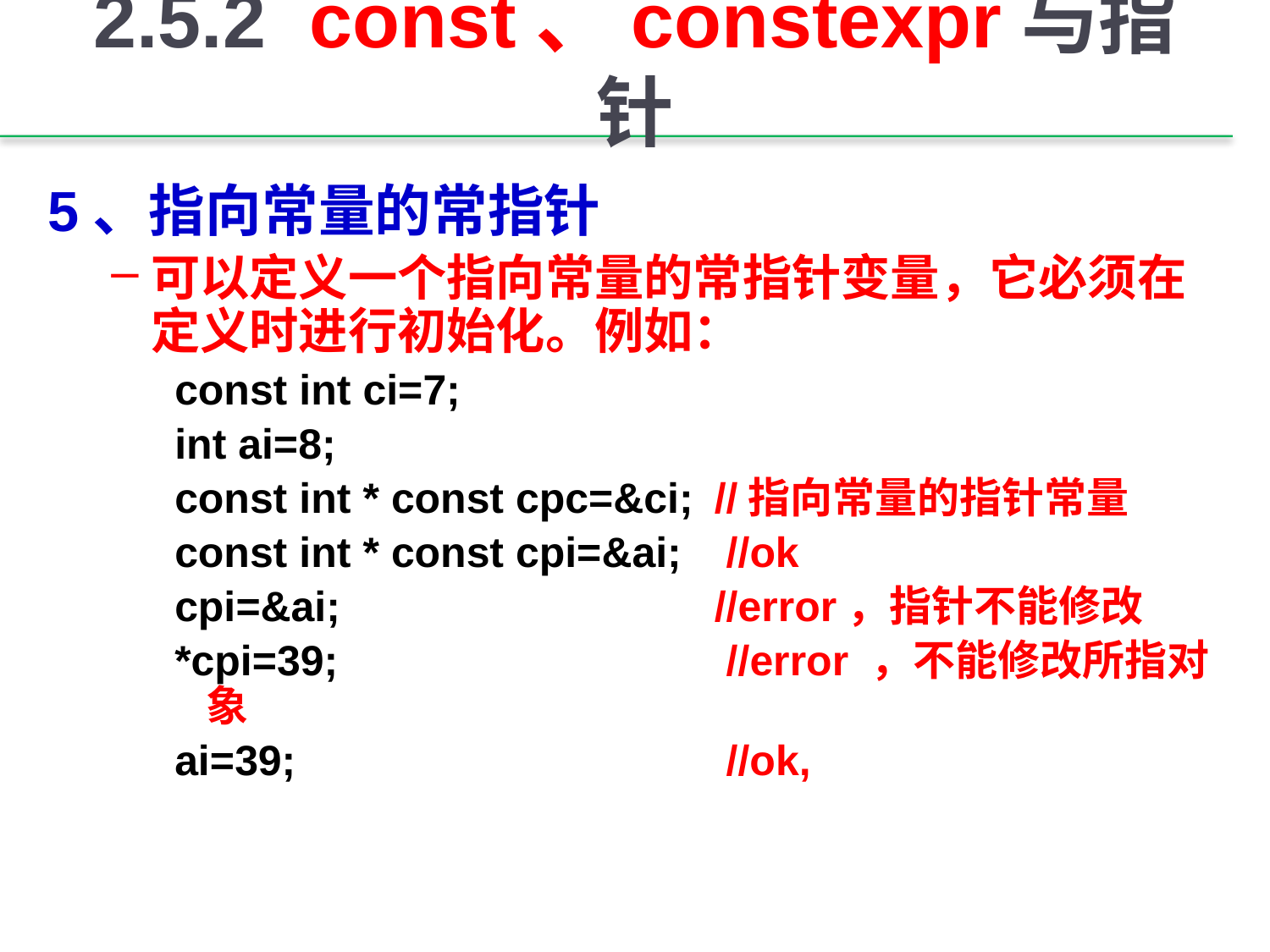

# 2.5.2  const、constexpr与指针
5、指向常量的常指针
可以定义一个指向常量的常指针变量，它必须在定义时进行初始化。例如：
const int ci=7;
int ai=8;
const int * const cpc=&ci; 	//指向常量的指针常量
const int * const cpi=&ai;  	 //ok
cpi=&ai;    			//error，指针不能修改
*cpi=39;   			 //error ，不能修改所指对象
ai=39;      			 //ok,